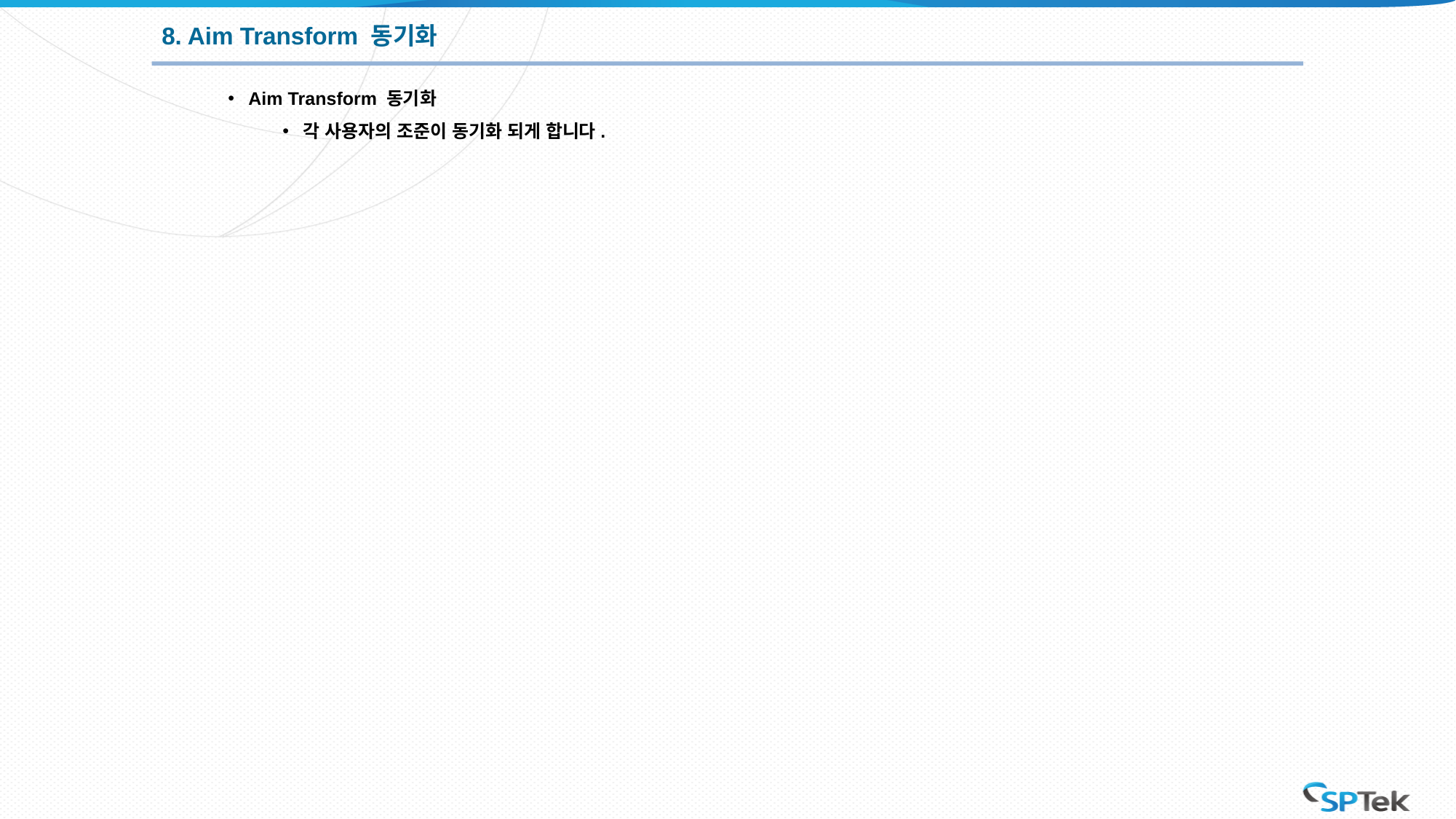

8. Aim Transform 동기화

Aim Transform 동기화
각 사용자의 조준이 동기화 되게 합니다.